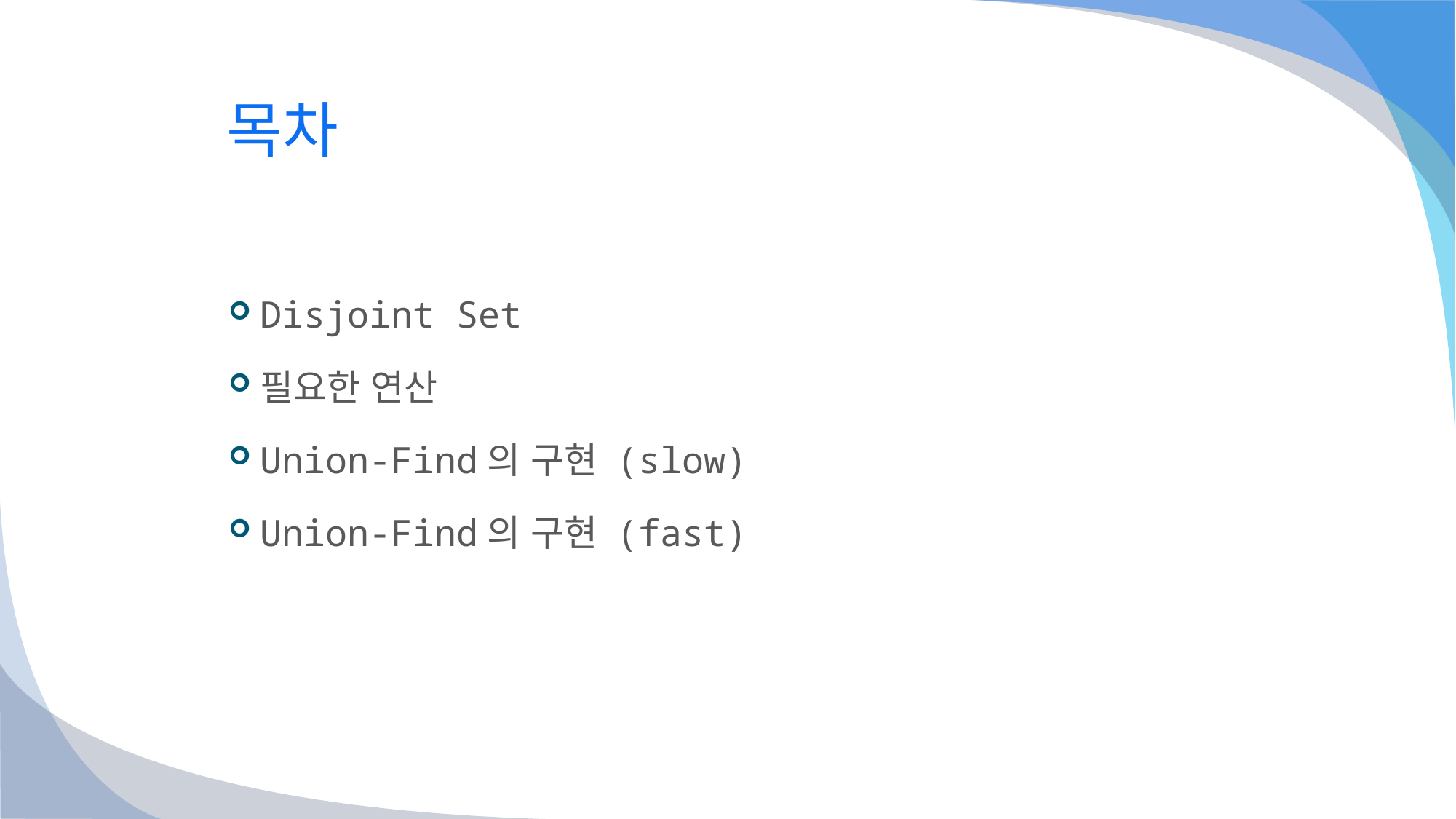

# 목차
Disjoint Set
필요한 연산
Union-Find의 구현 (slow)
Union-Find의 구현 (fast)